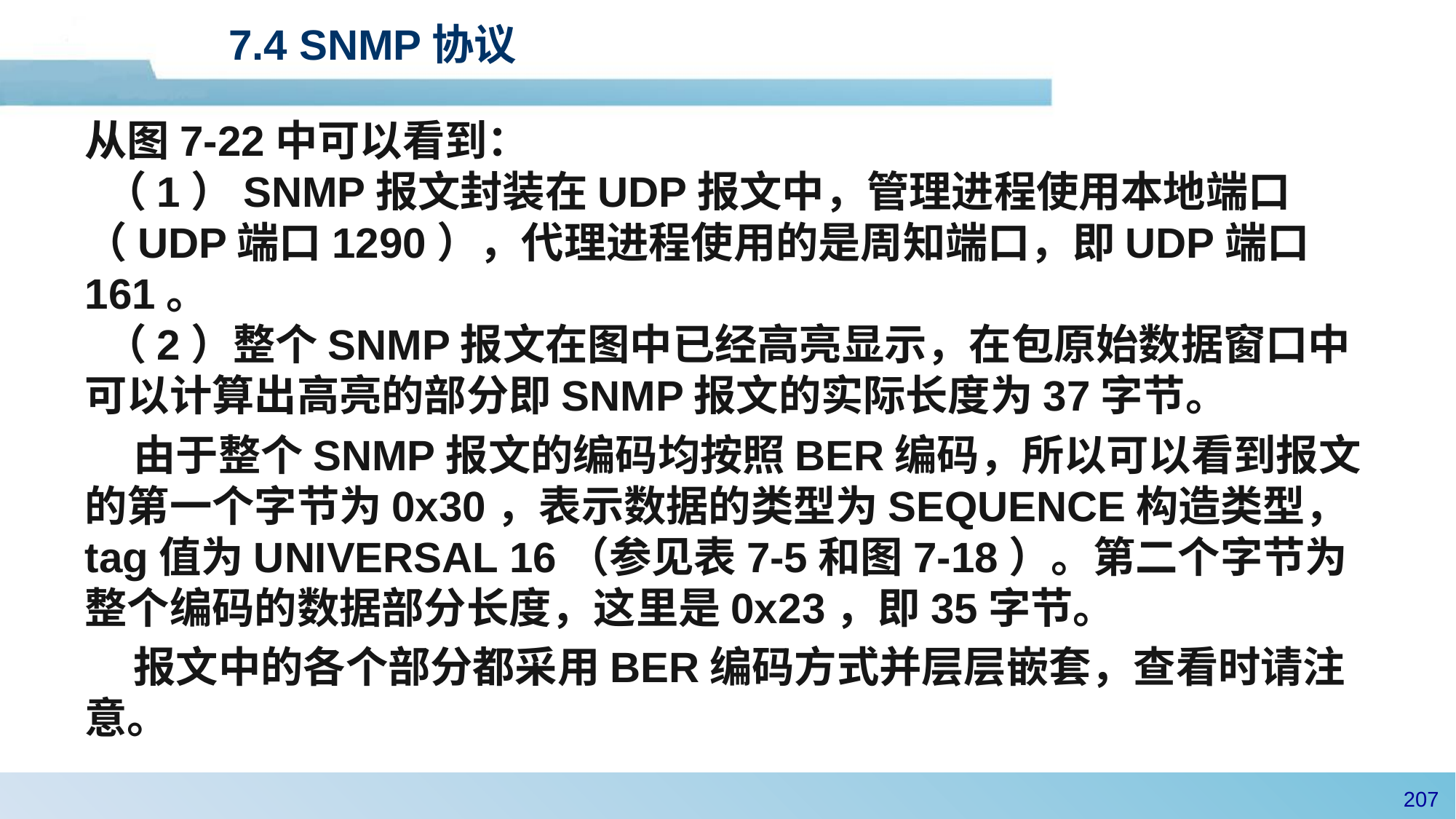

# 7.4 SNMP协议
从图7-22中可以看到：
  （1）SNMP报文封装在UDP报文中，管理进程使用本地端口（UDP端口1290），代理进程使用的是周知端口，即UDP端口161。
  （2）整个SNMP报文在图中已经高亮显示，在包原始数据窗口中可以计算出高亮的部分即SNMP报文的实际长度为37字节。
    由于整个SNMP报文的编码均按照BER编码，所以可以看到报文的第一个字节为0x30，表示数据的类型为SEQUENCE构造类型，tag值为UNIVERSAL 16（参见表7-5和图7-18）。第二个字节为整个编码的数据部分长度，这里是0x23，即35字节。
    报文中的各个部分都采用BER编码方式并层层嵌套，查看时请注意。

207